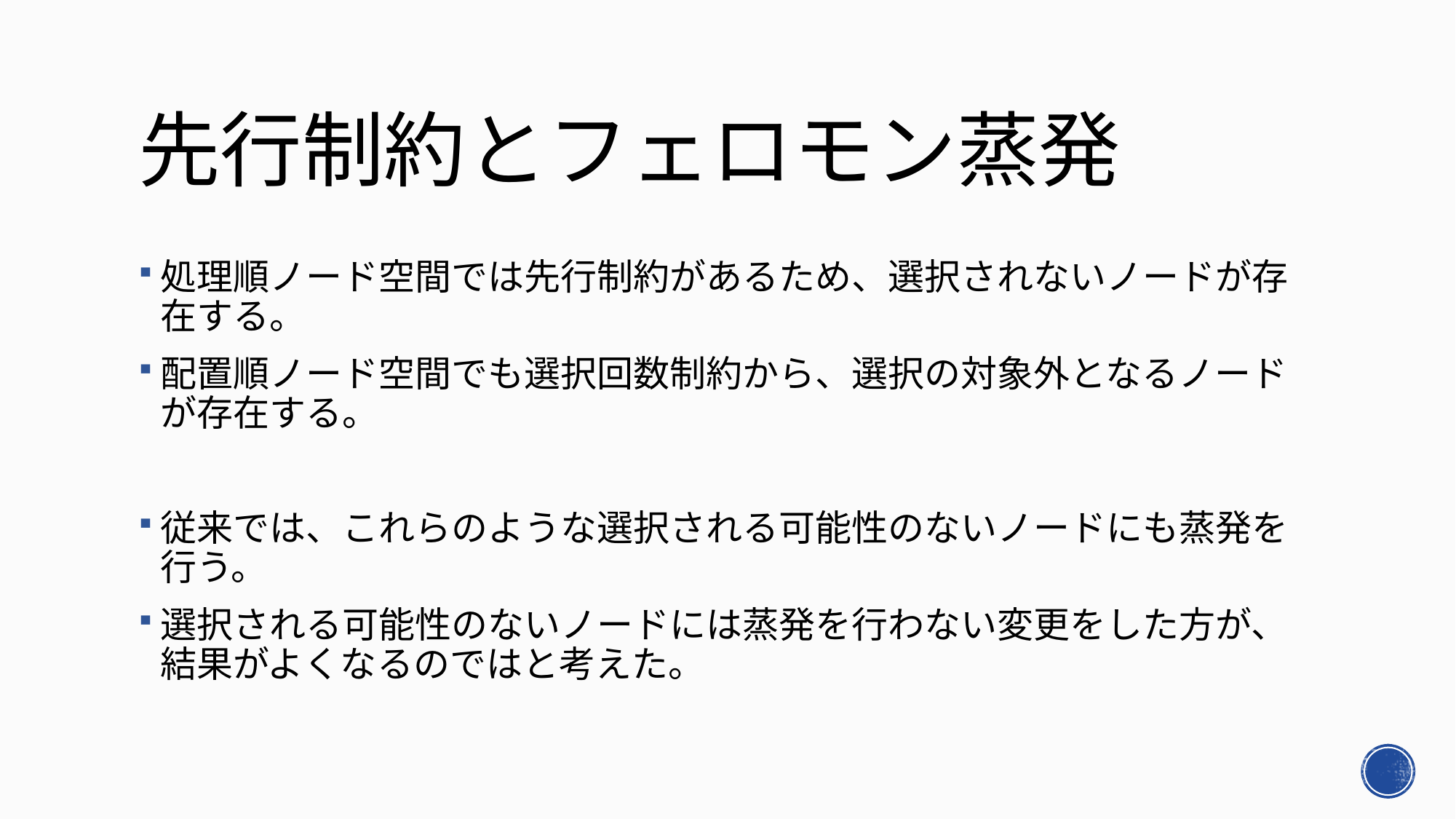

# 先行制約とフェロモン蒸発
処理順ノード空間では先行制約があるため、選択されないノードが存在する。
配置順ノード空間でも選択回数制約から、選択の対象外となるノードが存在する。

従来では、これらのような選択される可能性のないノードにも蒸発を行う。
選択される可能性のないノードには蒸発を行わない変更をした方が、結果がよくなるのではと考えた。